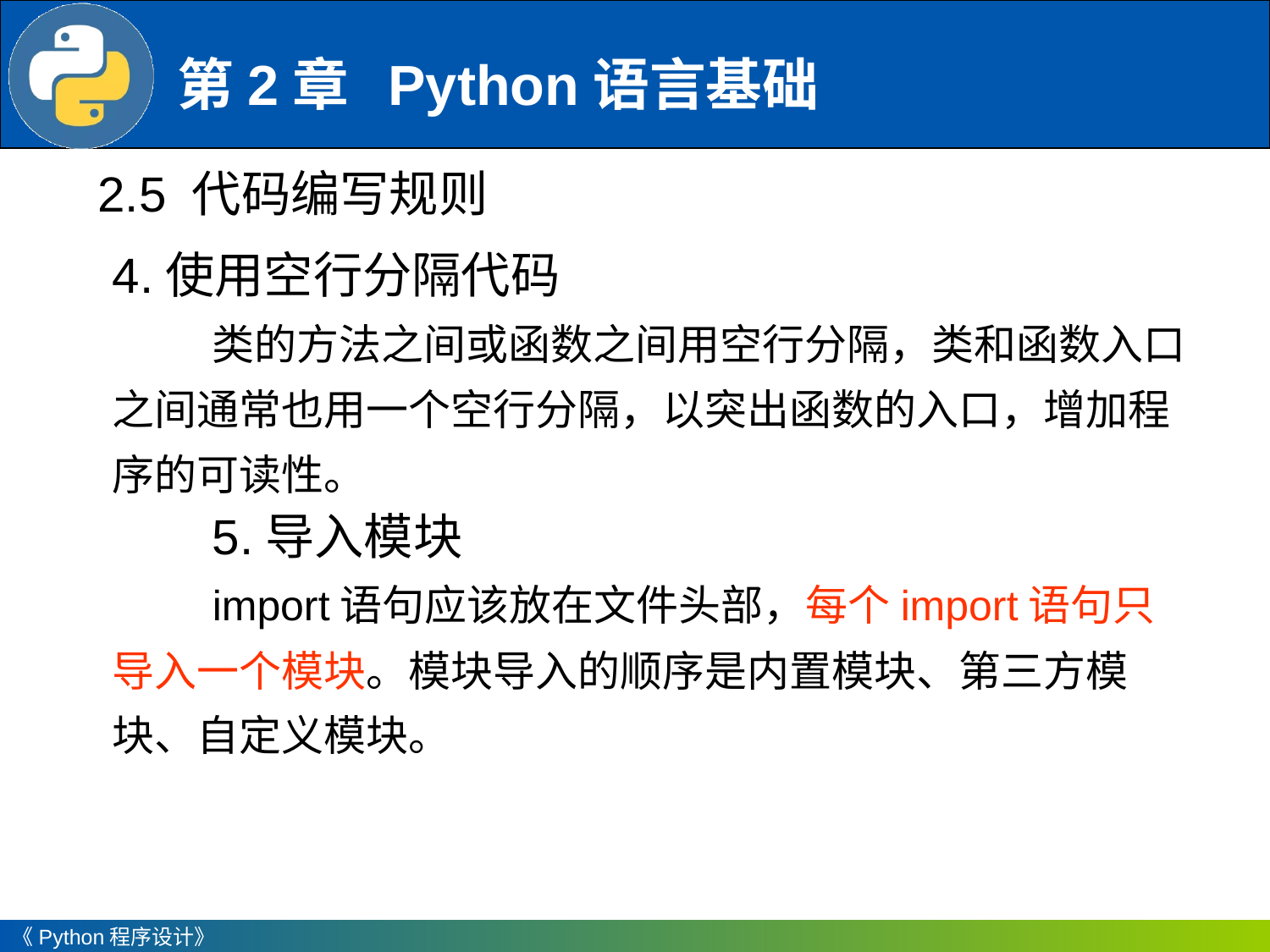

2.5 代码编写规则
4.使用空行分隔代码
类的方法之间或函数之间用空行分隔，类和函数入口之间通常也用一个空行分隔，以突出函数的入口，增加程序的可读性。
5.导入模块
import语句应该放在文件头部，每个import语句只导入一个模块。模块导入的顺序是内置模块、第三方模块、自定义模块。